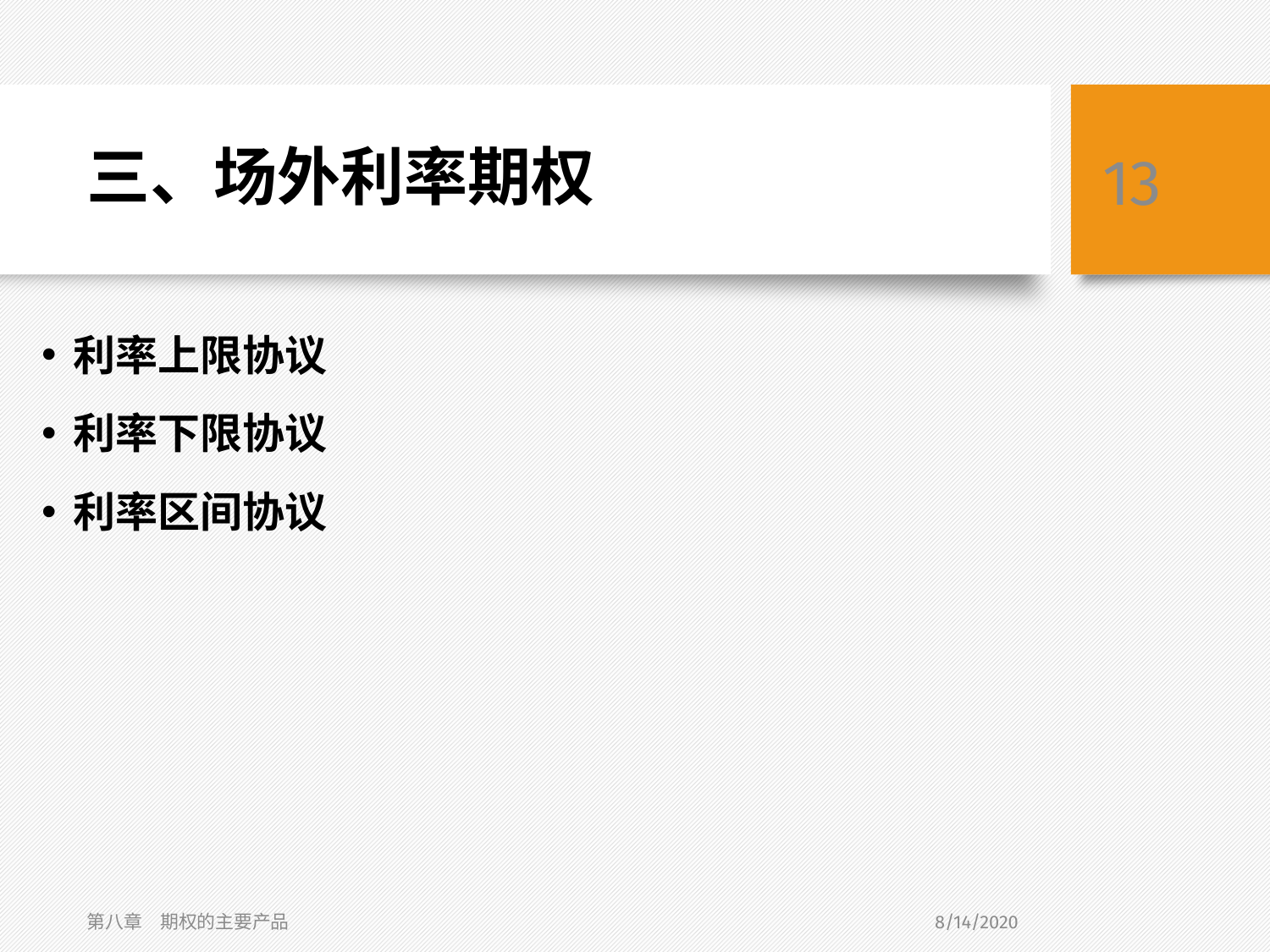

# 三、场外利率期权
13
利率上限协议
利率下限协议
利率区间协议

8/14/2020
第八章　期权的主要产品